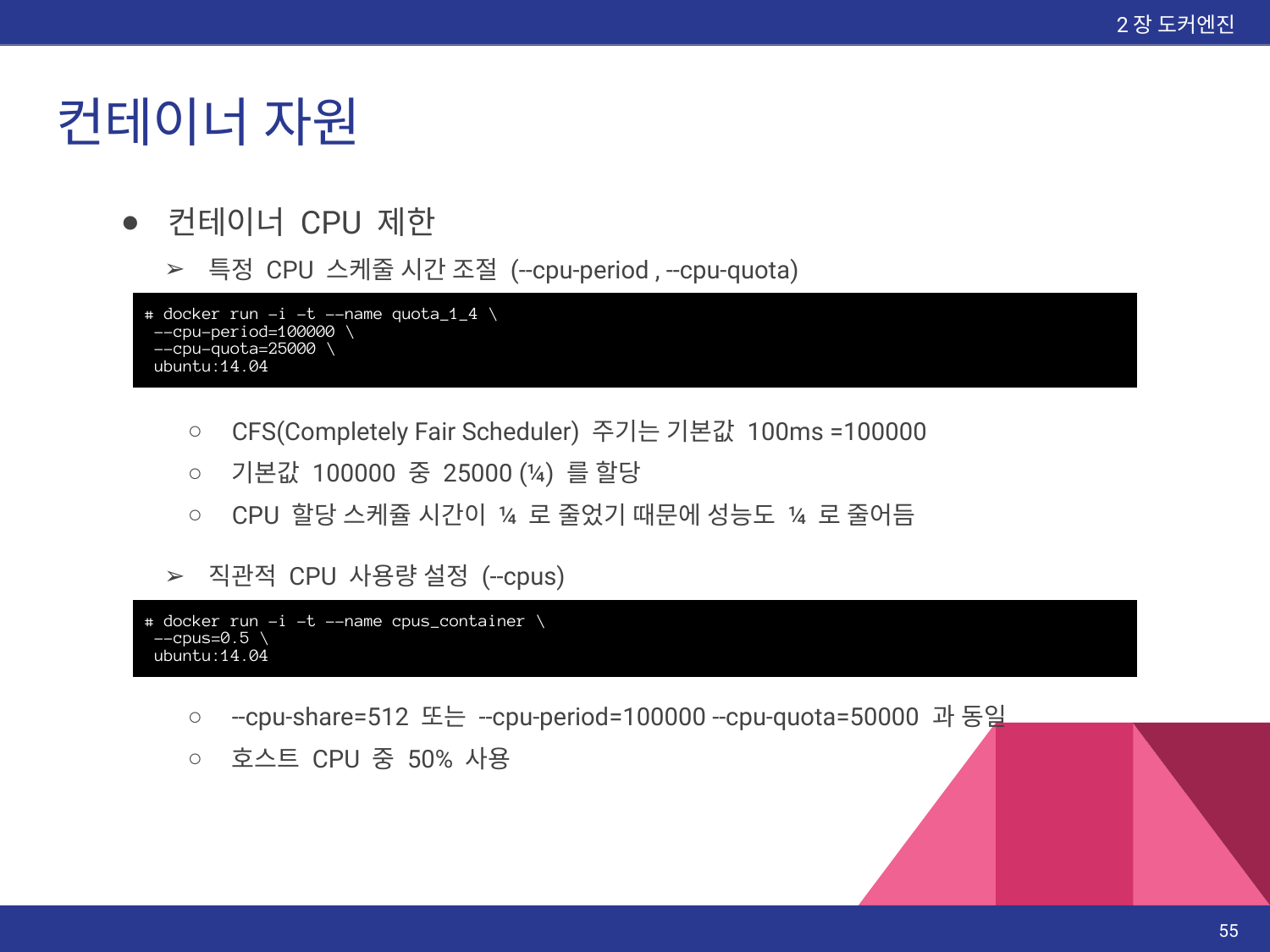

2장 도커엔진
# 컨테이너 자원
컨테이너 CPU 제한
특정 CPU 스케줄 시간 조절 (--cpu-period , --cpu-quota)
| # docker run -i -t --name quota\_1\_4 \ --cpu-period=100000 \ --cpu-quota=25000 \ ubuntu:14.04 |
| --- |
CFS(Completely Fair Scheduler) 주기는 기본값 100ms =100000
기본값 100000 중 25000 (¼) 를 할당
CPU 할당 스케쥴 시간이 ¼ 로 줄었기 때문에 성능도 ¼ 로 줄어듬
직관적 CPU 사용량 설정 (--cpus)

| # docker run -i -t --name cpus\_container \ --cpus=0.5 \ ubuntu:14.04 |
| --- |
--cpu-share=512 또는 --cpu-period=100000 --cpu-quota=50000 과 동일
호스트 CPU 중 50% 사용
55